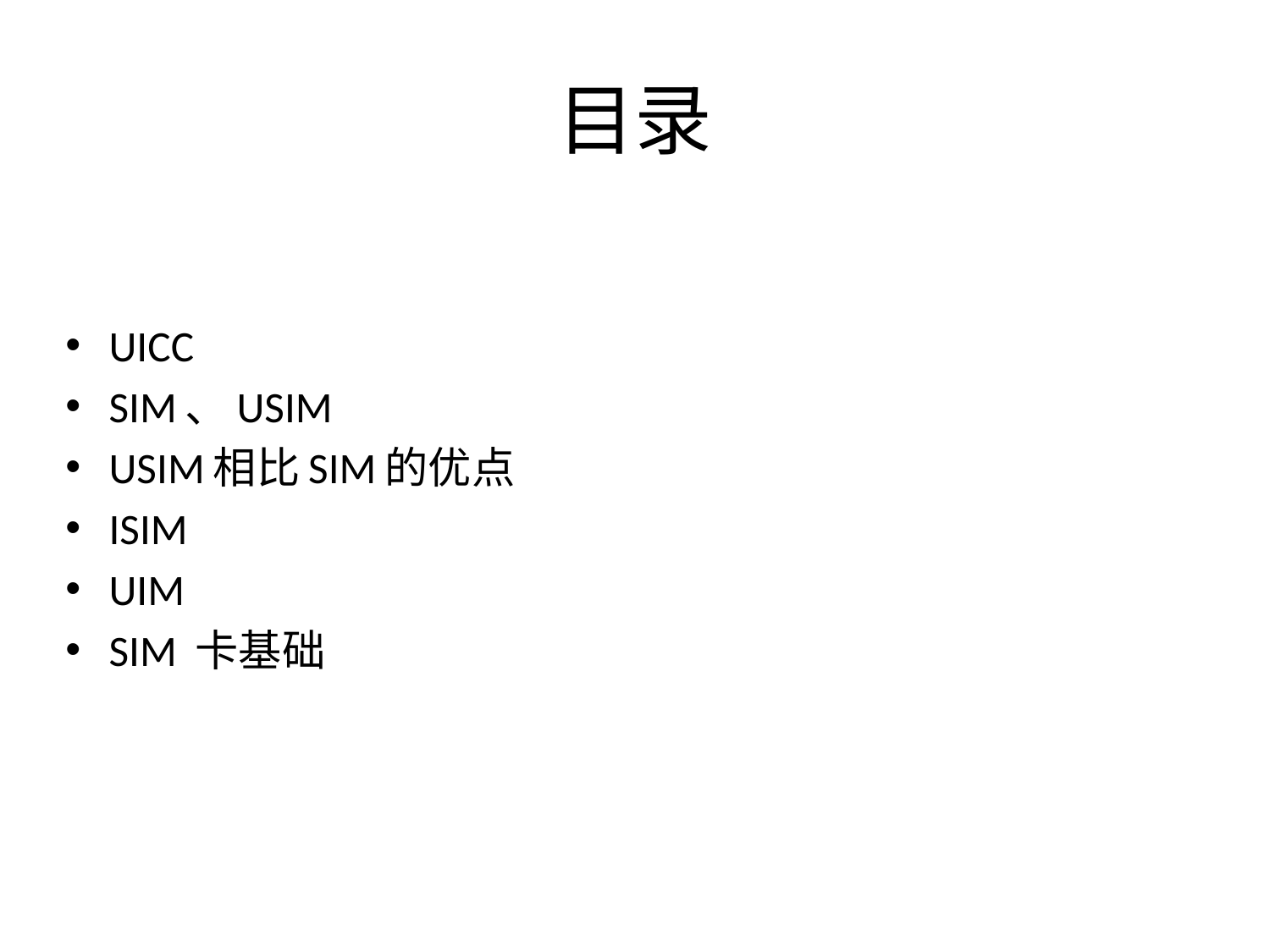

# 目录
UICC
SIM、USIM
USIM相比SIM的优点
ISIM
UIM
SIM 卡基础